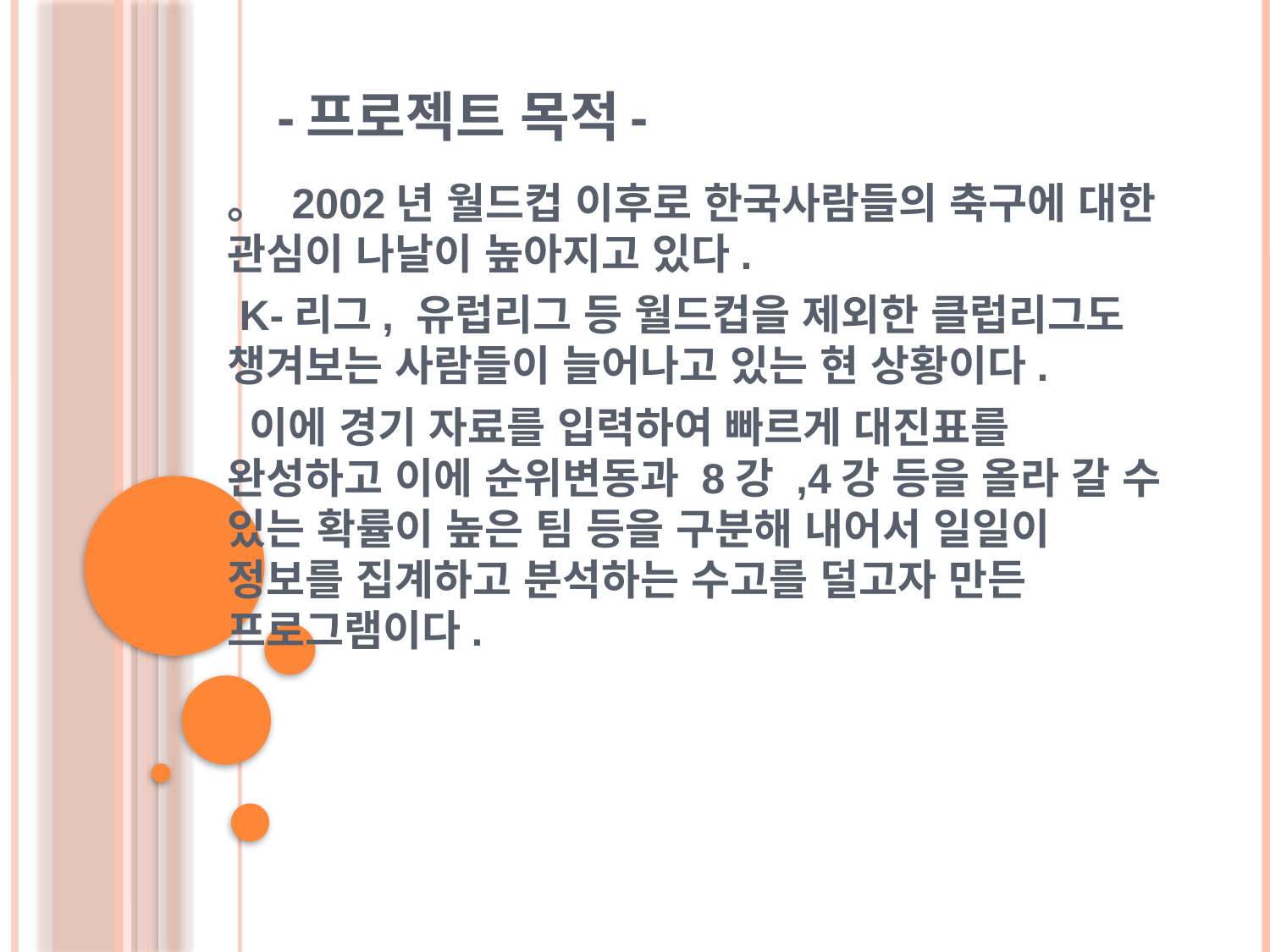

-프로젝트 목적-
。 2002년 월드컵 이후로 한국사람들의 축구에 대한 관심이 나날이 높아지고 있다.
 K-리그, 유럽리그 등 월드컵을 제외한 클럽리그도 챙겨보는 사람들이 늘어나고 있는 현 상황이다.
 이에 경기 자료를 입력하여 빠르게 대진표를 완성하고 이에 순위변동과 8강 ,4강 등을 올라 갈 수 있는 확률이 높은 팀 등을 구분해 내어서 일일이 정보를 집계하고 분석하는 수고를 덜고자 만든 프로그램이다.